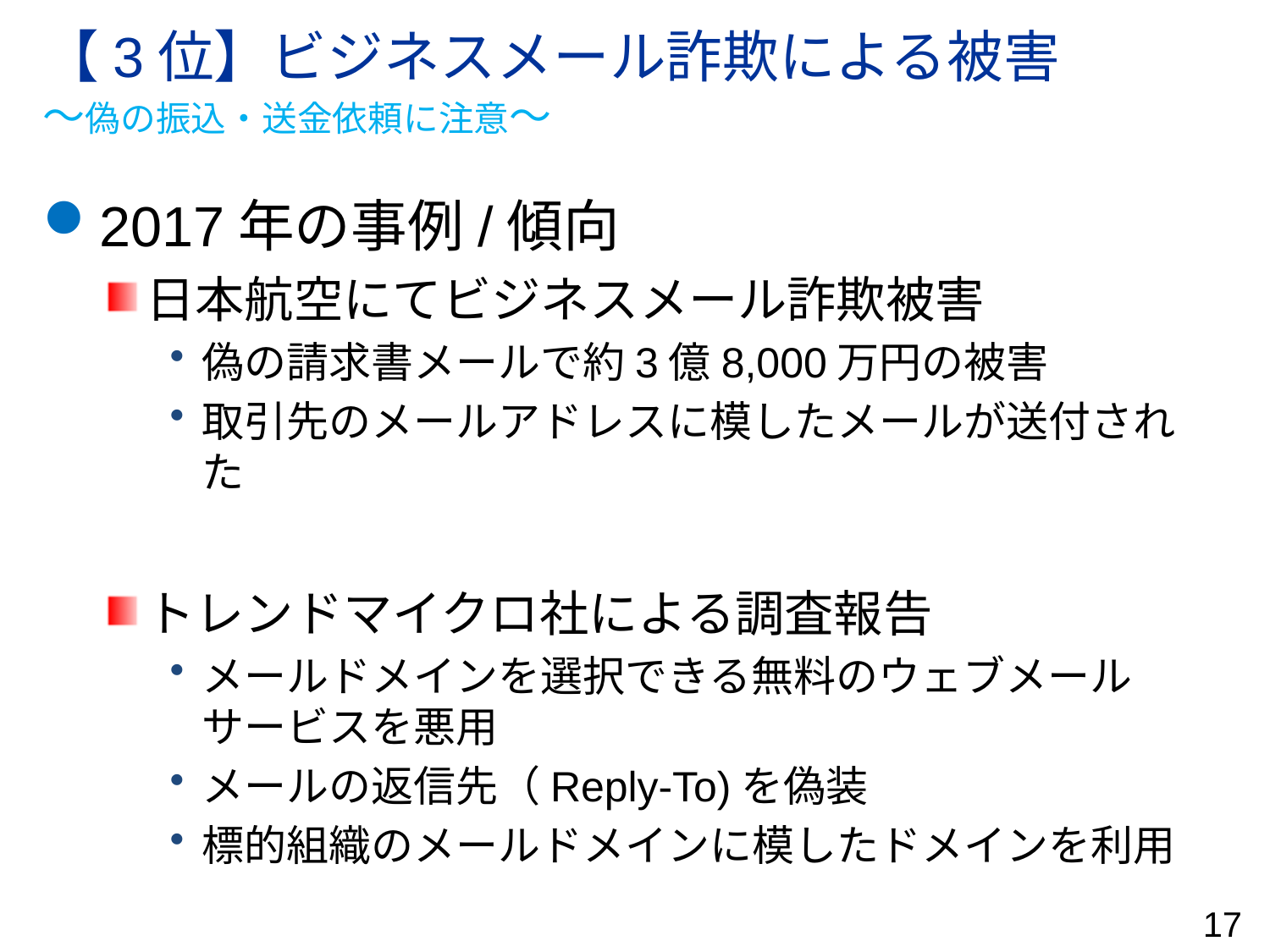

# 【3位】ビジネスメール詐欺による被害 ～偽の振込・送金依頼に注意～

2017年の事例/傾向
日本航空にてビジネスメール詐欺被害
偽の請求書メールで約3億8,000万円の被害
取引先のメールアドレスに模したメールが送付された

トレンドマイクロ社による調査報告
メールドメインを選択できる無料のウェブメールサービスを悪用
メールの返信先（Reply-To)を偽装
標的組織のメールドメインに模したドメインを利用
17